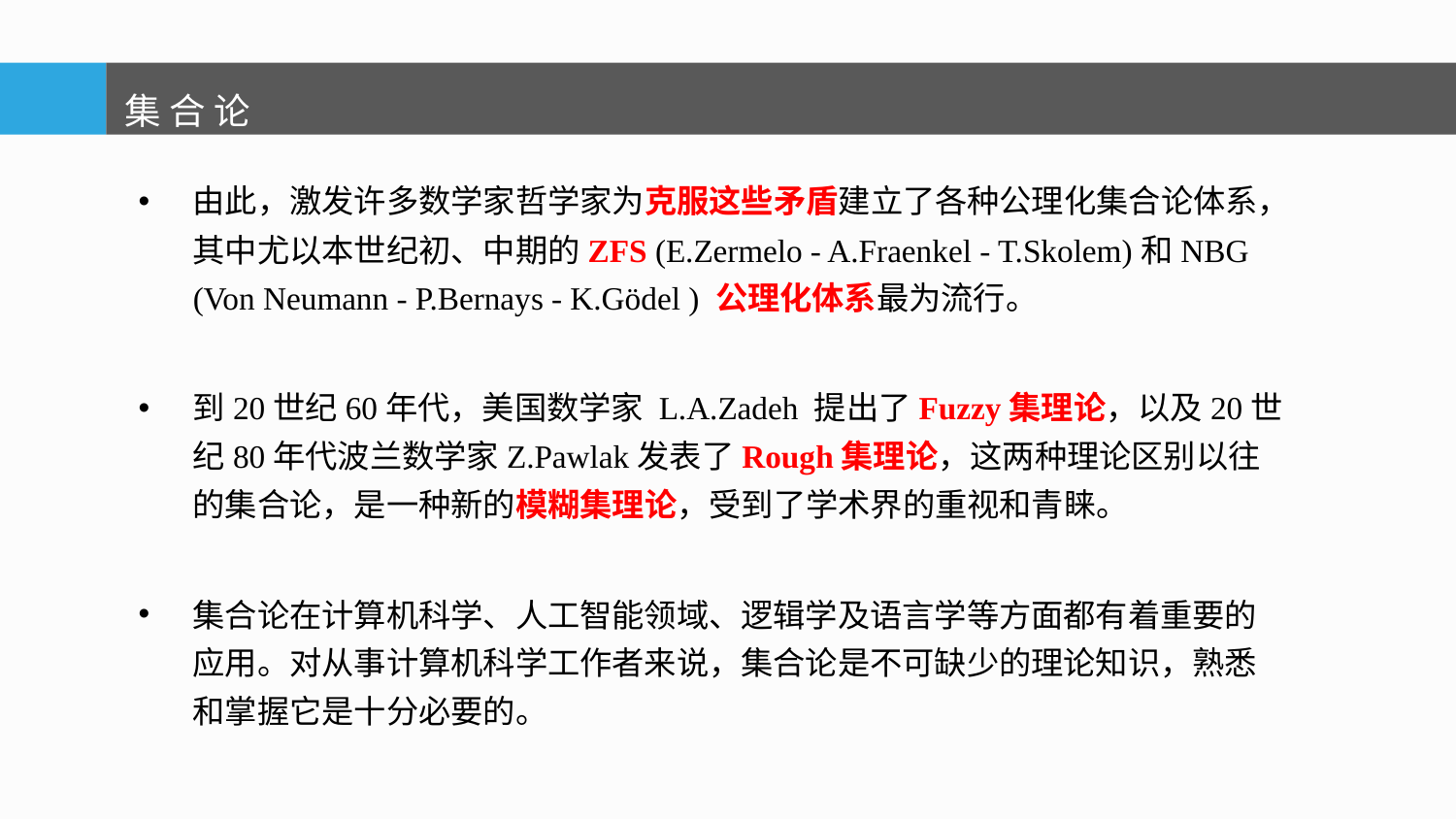

集 合 论

由此，激发许多数学家哲学家为克服这些矛盾建立了各种公理化集合论体系，其中尤以本世纪初、中期的ZFS (E.Zermelo - A.Fraenkel - T.Skolem)和NBG (Von Neumann - P.Bernays - K.Gödel ) 公理化体系最为流行。

到20世纪60年代，美国数学家 L.A.Zadeh 提出了Fuzzy集理论，以及20世纪80年代波兰数学家Z.Pawlak发表了Rough集理论，这两种理论区别以往的集合论，是一种新的模糊集理论，受到了学术界的重视和青睐。

集合论在计算机科学、人工智能领域、逻辑学及语言学等方面都有着重要的应用。对从事计算机科学工作者来说，集合论是不可缺少的理论知识，熟悉和掌握它是十分必要的。